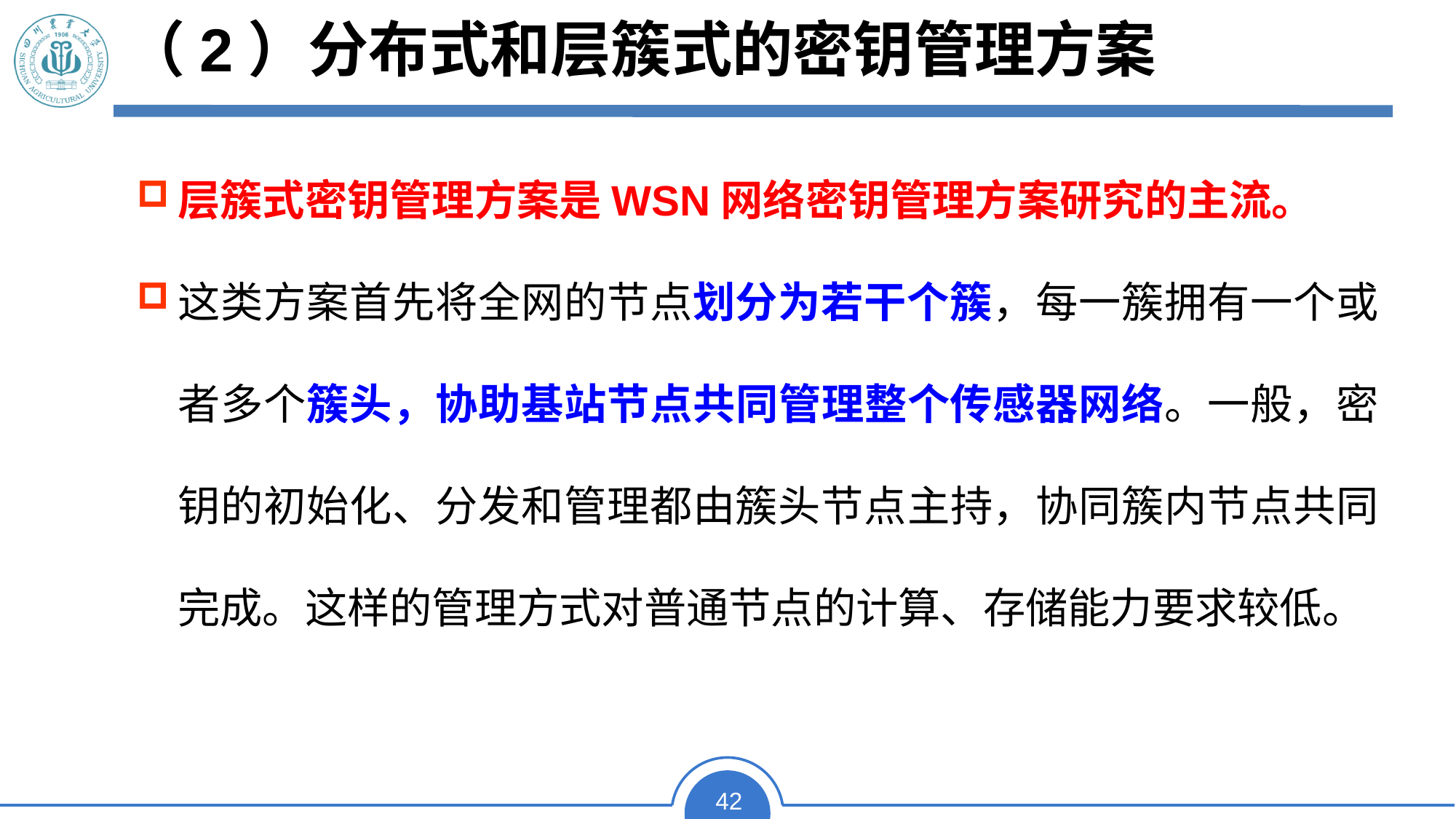

# （2）分布式和层簇式的密钥管理方案
层簇式密钥管理方案是WSN网络密钥管理方案研究的主流。
这类方案首先将全网的节点划分为若干个簇，每一簇拥有一个或者多个簇头，协助基站节点共同管理整个传感器网络。一般，密钥的初始化、分发和管理都由簇头节点主持，协同簇内节点共同完成。这样的管理方式对普通节点的计算、存储能力要求较低。